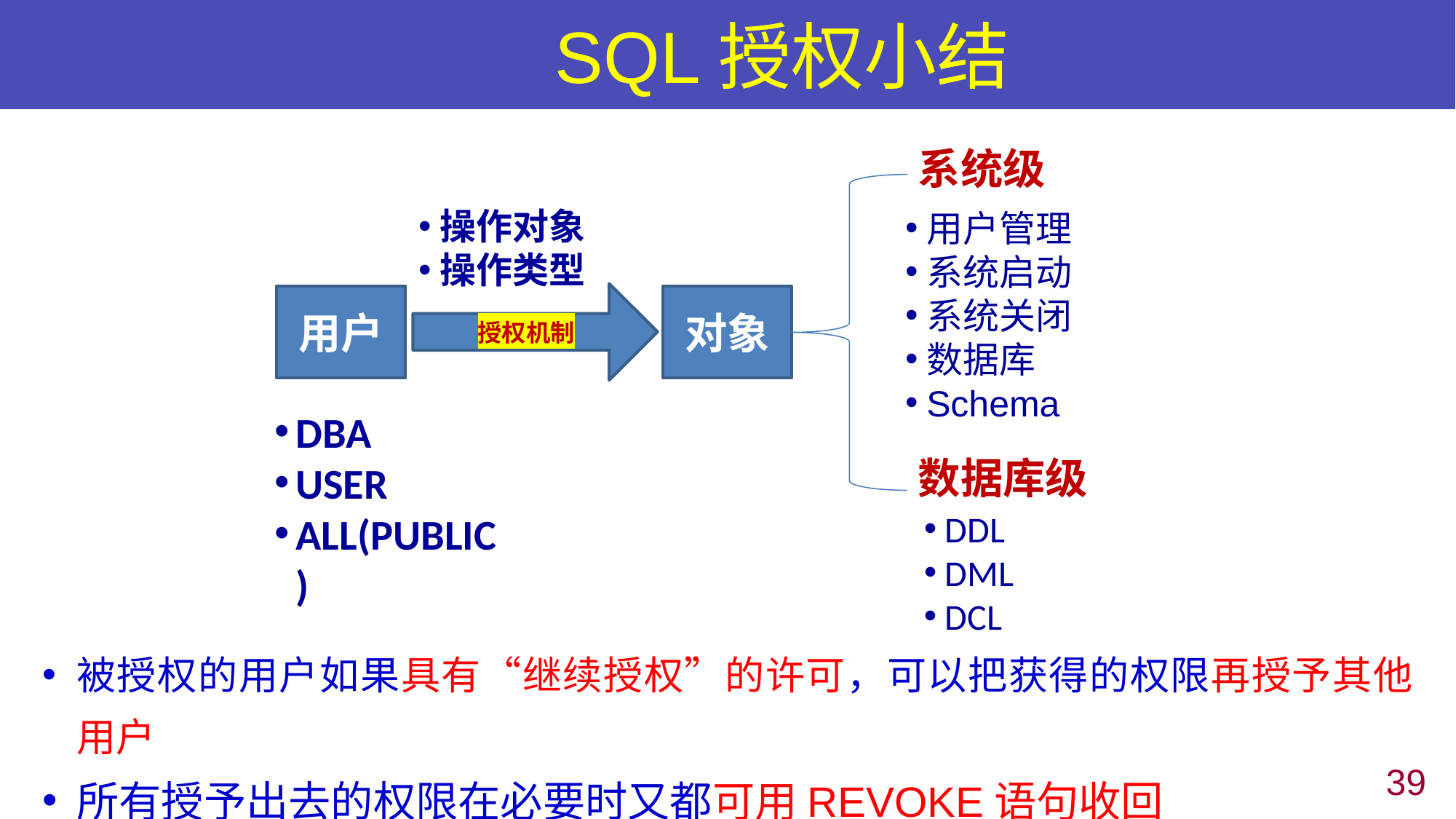

# SQL授权小结
系统级

操作对象
操作类型
用户管理
系统启动
系统关闭
数据库
Schema
授权机制
用户
对象
DBA
USER
ALL(PUBLIC)
数据库级
DDL
DML
DCL
被授权的用户如果具有“继续授权”的许可，可以把获得的权限再授予其他用户
所有授予出去的权限在必要时又都可用REVOKE语句收回
39